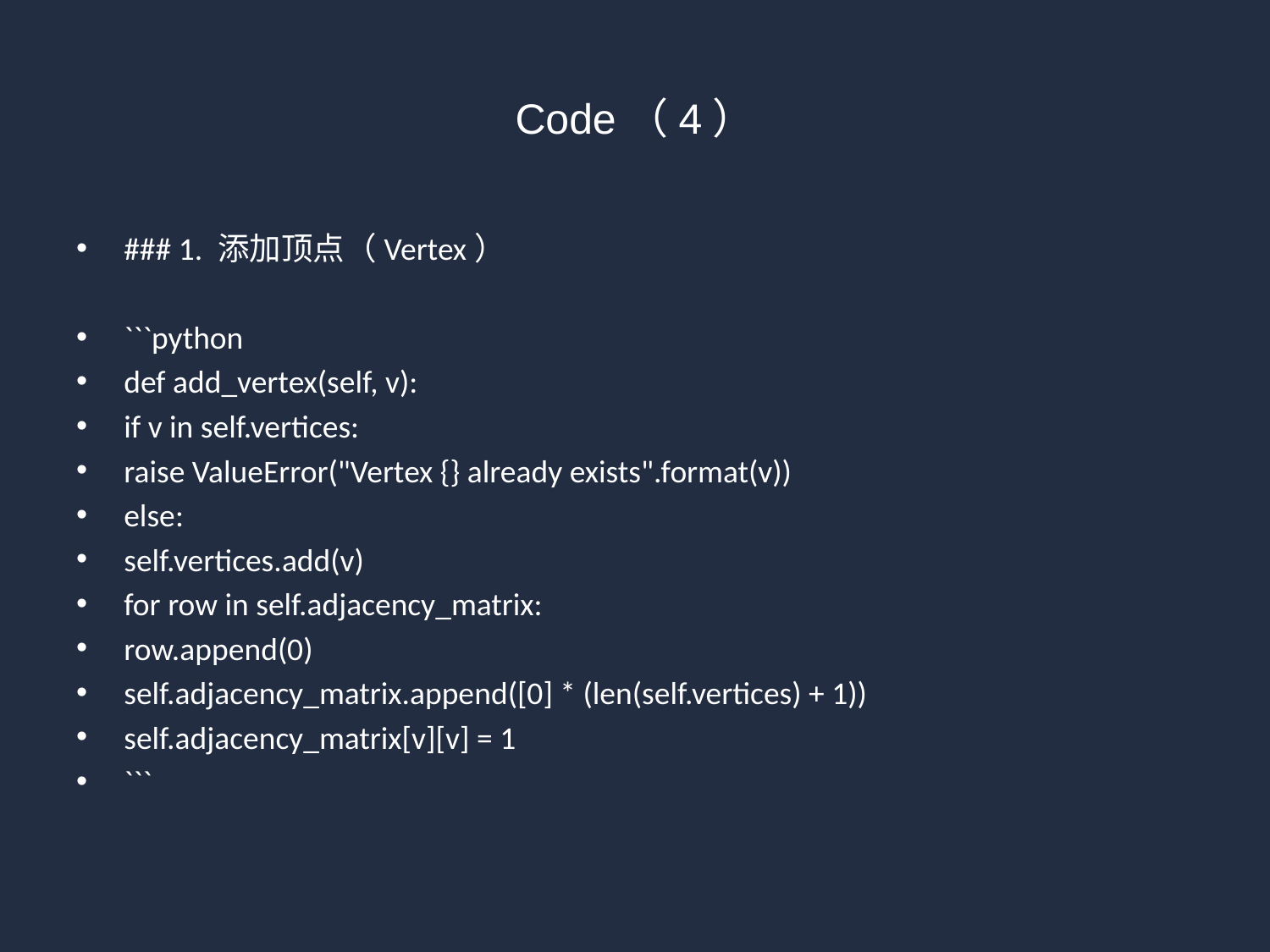

# Code（4）
### 1. 添加顶点（Vertex）

```python
def add_vertex(self, v):
if v in self.vertices:
raise ValueError("Vertex {} already exists".format(v))
else:
self.vertices.add(v)
for row in self.adjacency_matrix:
row.append(0)
self.adjacency_matrix.append([0] * (len(self.vertices) + 1))
self.adjacency_matrix[v][v] = 1
```